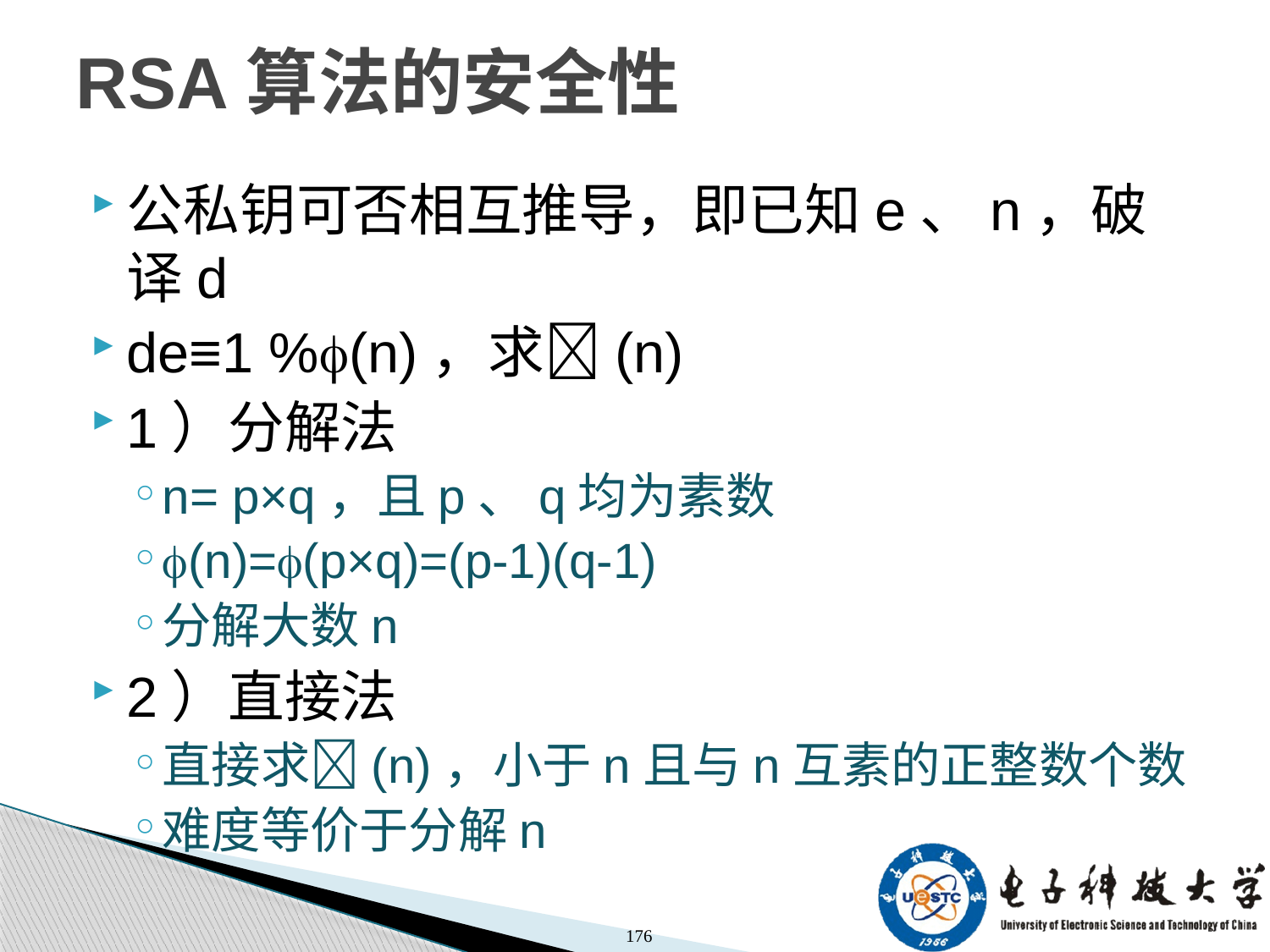

# RSA算法的安全性
公私钥可否相互推导，即已知e、n，破译d
de≡1 %φ(n)，求φ(n)
1）分解法
n= p×q，且p、q均为素数
φ(n)=φ(p×q)=(p-1)(q-1)
分解大数n
2）直接法
直接求φ(n)，小于n且与n互素的正整数个数
难度等价于分解n

176